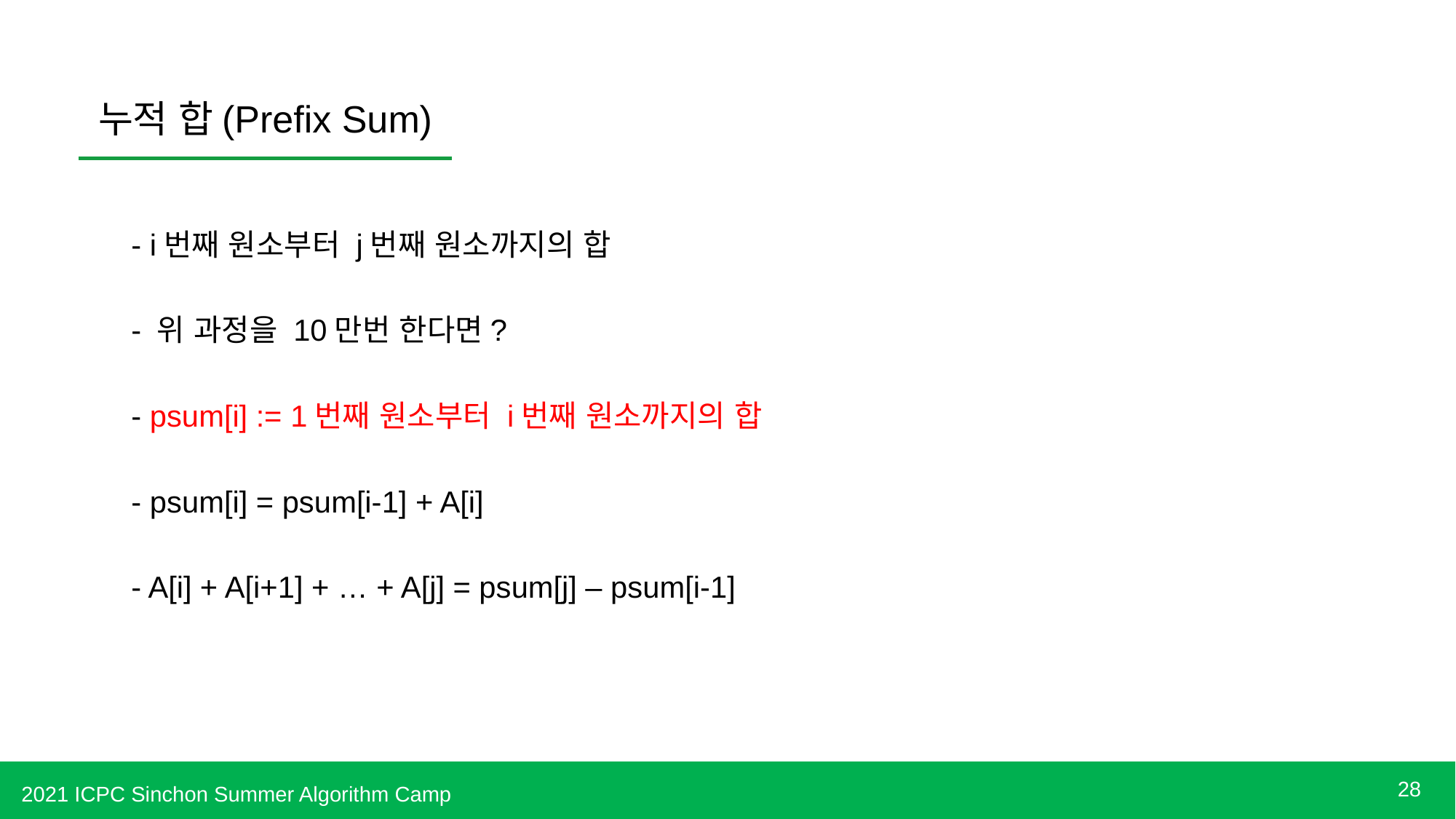

누적 합(Prefix Sum)
- i번째 원소부터 j번째 원소까지의 합
- 위 과정을 10만번 한다면?
- psum[i] := 1번째 원소부터 i번째 원소까지의 합
- psum[i] = psum[i-1] + A[i]
- A[i] + A[i+1] + … + A[j] = psum[j] – psum[i-1]

28
2021 ICPC Sinchon Summer Algorithm Camp